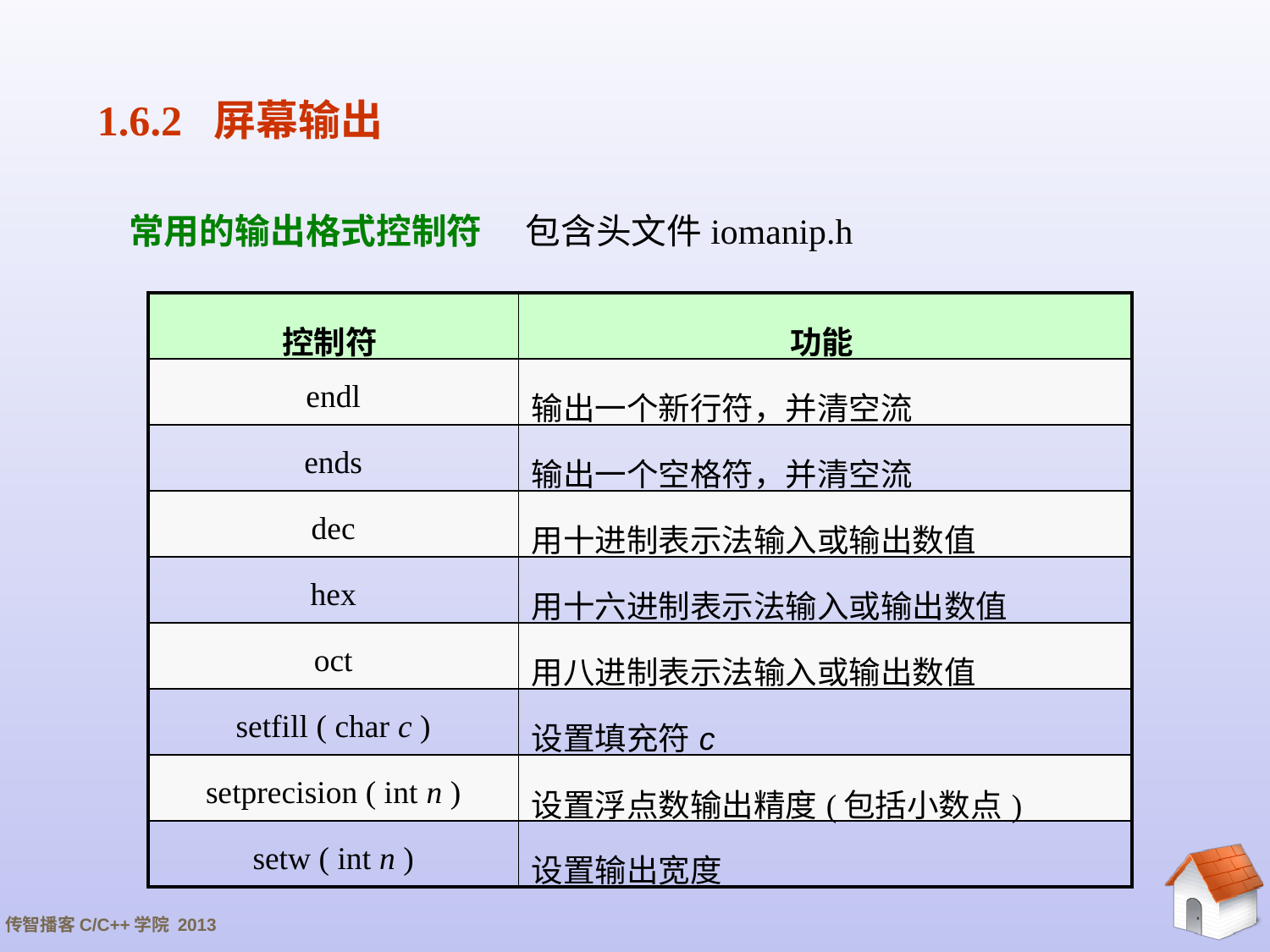

# 1.6.2  屏幕输出
常用的输出格式控制符	  包含头文件iomanip.h
| 控制符 | 功能 |
| --- | --- |
| endl | 输出一个新行符，并清空流 |
| ends | 输出一个空格符，并清空流 |
| dec | 用十进制表示法输入或输出数值 |
| hex | 用十六进制表示法输入或输出数值 |
| oct | 用八进制表示法输入或输出数值 |
| setfill ( char c ) | 设置填充符c |
| setprecision ( int n ) | 设置浮点数输出精度(包括小数点) |
| setw ( int n ) | 设置输出宽度 |